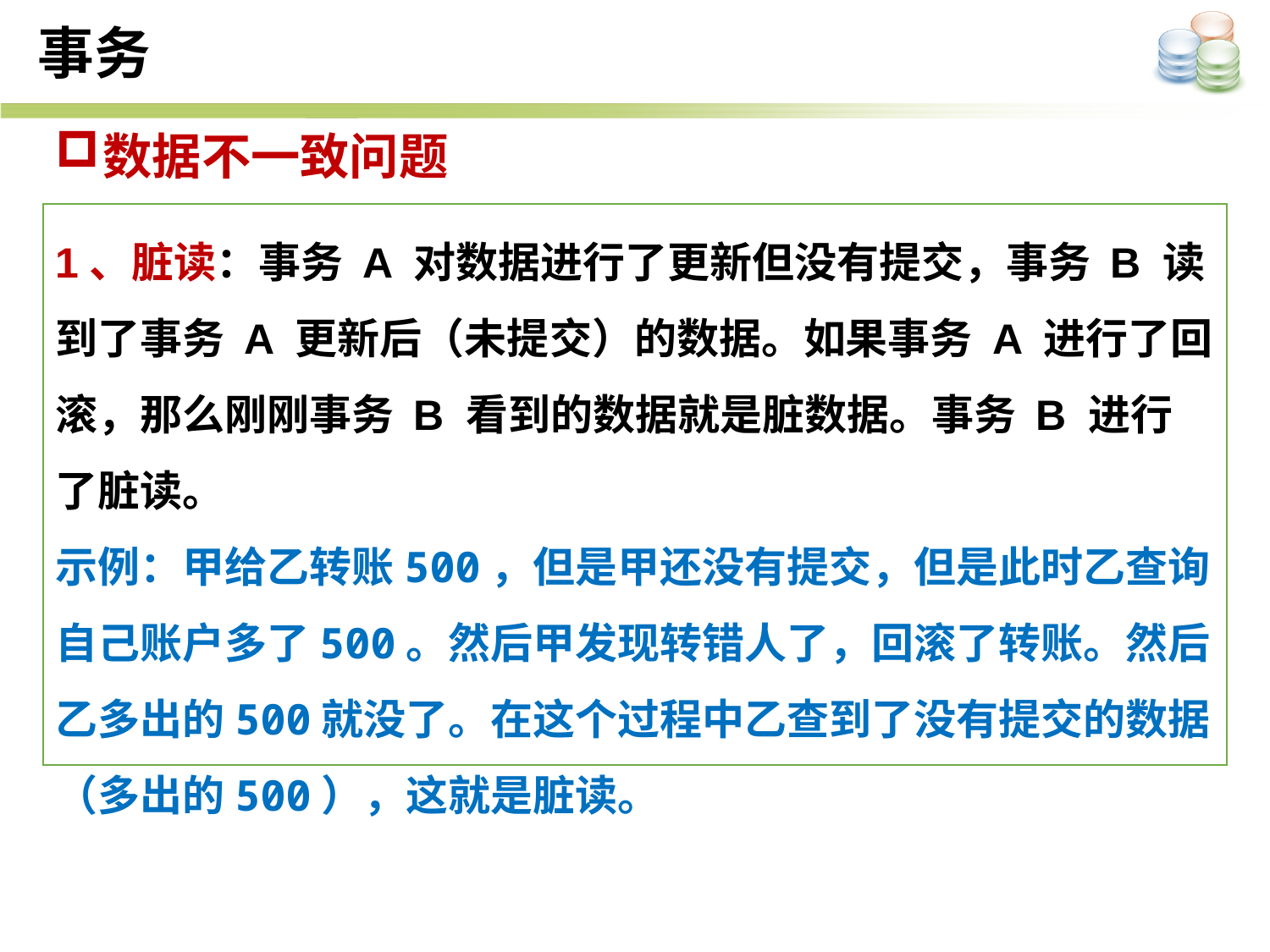

事务
数据不一致问题
1、脏读：事务 A 对数据进行了更新但没有提交，事务 B 读到了事务 A 更新后（未提交）的数据。如果事务 A 进行了回滚，那么刚刚事务 B 看到的数据就是脏数据。事务 B 进行了脏读。
示例：甲给乙转账500，但是甲还没有提交，但是此时乙查询自己账户多了500。然后甲发现转错人了，回滚了转账。然后乙多出的500就没了。在这个过程中乙查到了没有提交的数据（多出的500），这就是脏读。
27